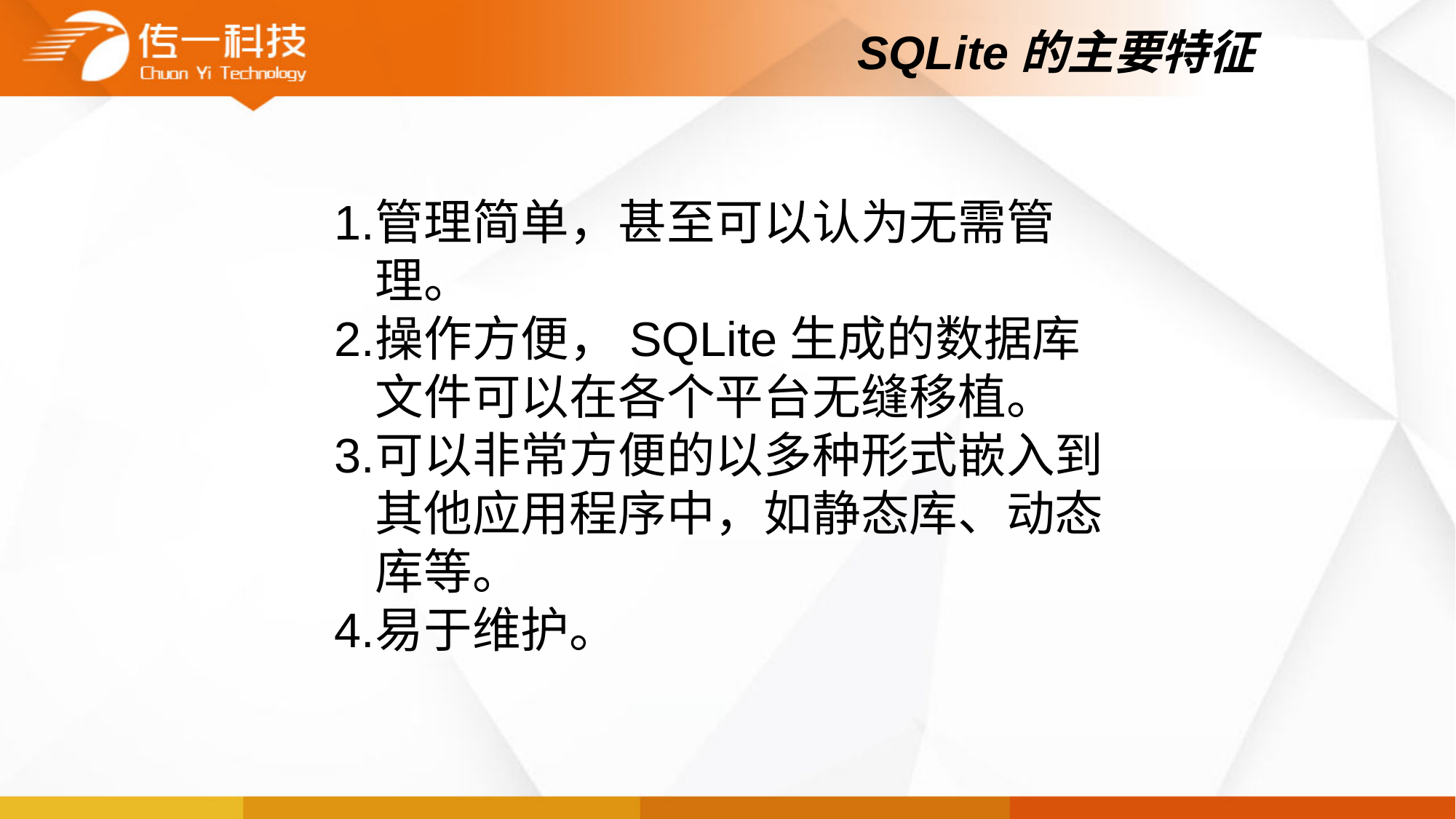

# SQLite的主要特征
管理简单，甚至可以认为无需管理。
操作方便，SQLite生成的数据库文件可以在各个平台无缝移植。
可以非常方便的以多种形式嵌入到其他应用程序中，如静态库、动态库等。
易于维护。